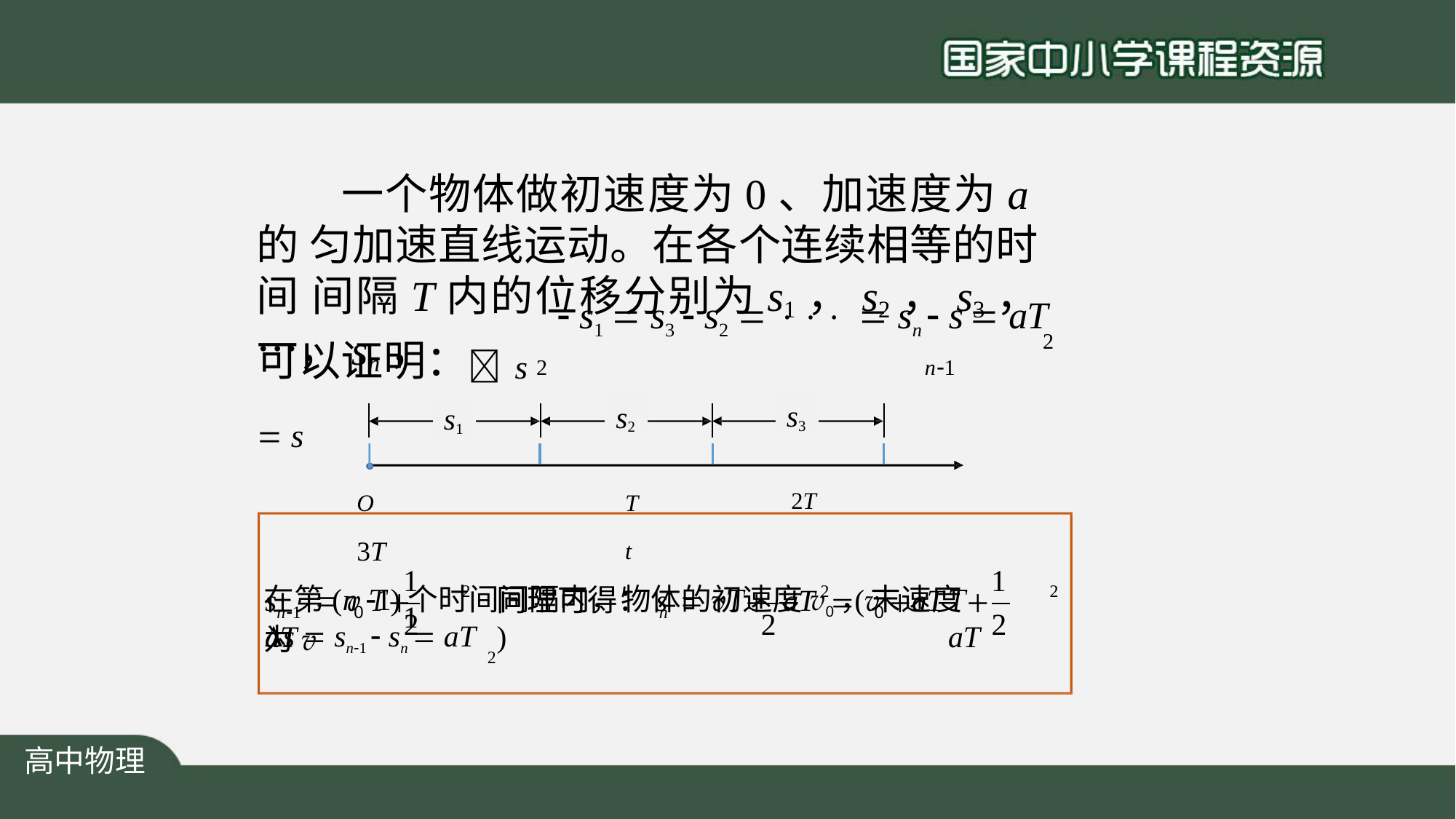

# 一个物体做初速度为0、加速度为a的 匀加速直线运动。在各个连续相等的时间 间隔T内的位移分别为s1，s2，s3，…，sn，
可以证明：Δs = s
− s1   = s3  − s2  = ⋅⋅⋅ = sn − s	= aT
2
2	n−1
s3
s2
s1

O	T	2T	3T	t
在第(n −1)个时间间隔内，物体的初速度v0，末速度为v

1	1
1
2	2
2
s	= v T+	aT
同理可得：s	= vT+	aT	=(v +aT )
T+	aT
n−1	0
n
0
2
2
2

Δs = sn−1 − sn = aT
2
高中物理